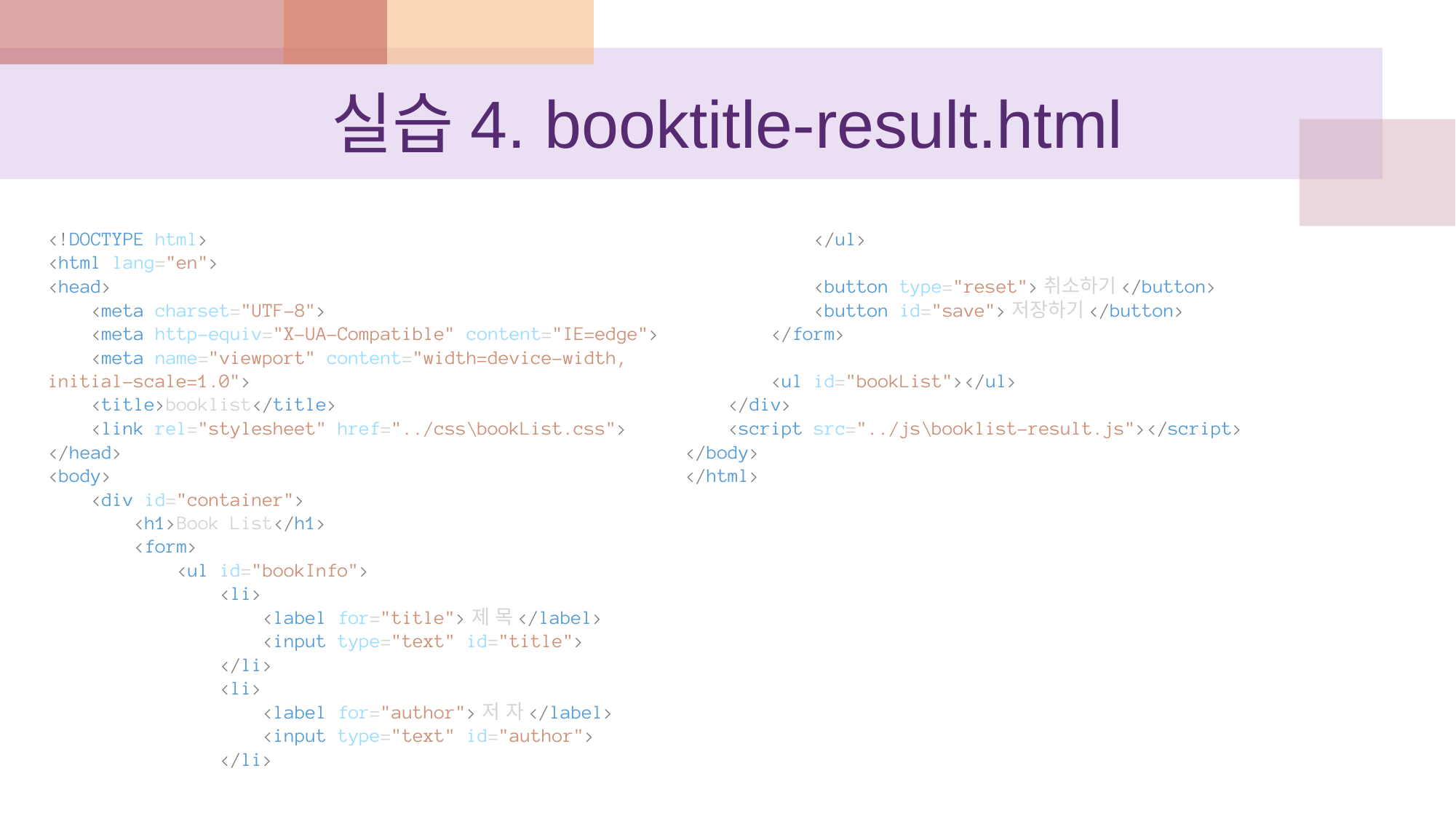

# 실습4. booktitle-result.html
<!DOCTYPE html>
<html lang="en">
<head>
    <meta charset="UTF-8">
    <meta http-equiv="X-UA-Compatible" content="IE=edge">
    <meta name="viewport" content="width=device-width, initial-scale=1.0">
    <title>booklist</title>
    <link rel="stylesheet" href="../css\bookList.css">
</head>
<body>
    <div id="container">
        <h1>Book List</h1>
        <form>
            <ul id="bookInfo">
                <li>
                    <label for="title">제 목</label>
                    <input type="text" id="title">
                </li>
                <li>
                    <label for="author">저 자</label>
                    <input type="text" id="author">
                </li>
            </ul>
            <button type="reset">취소하기</button>
            <button id="save">저장하기</button>
        </form>
        <ul id="bookList"></ul>
    </div>
    <script src="../js\booklist-result.js"></script>
</body>
</html>